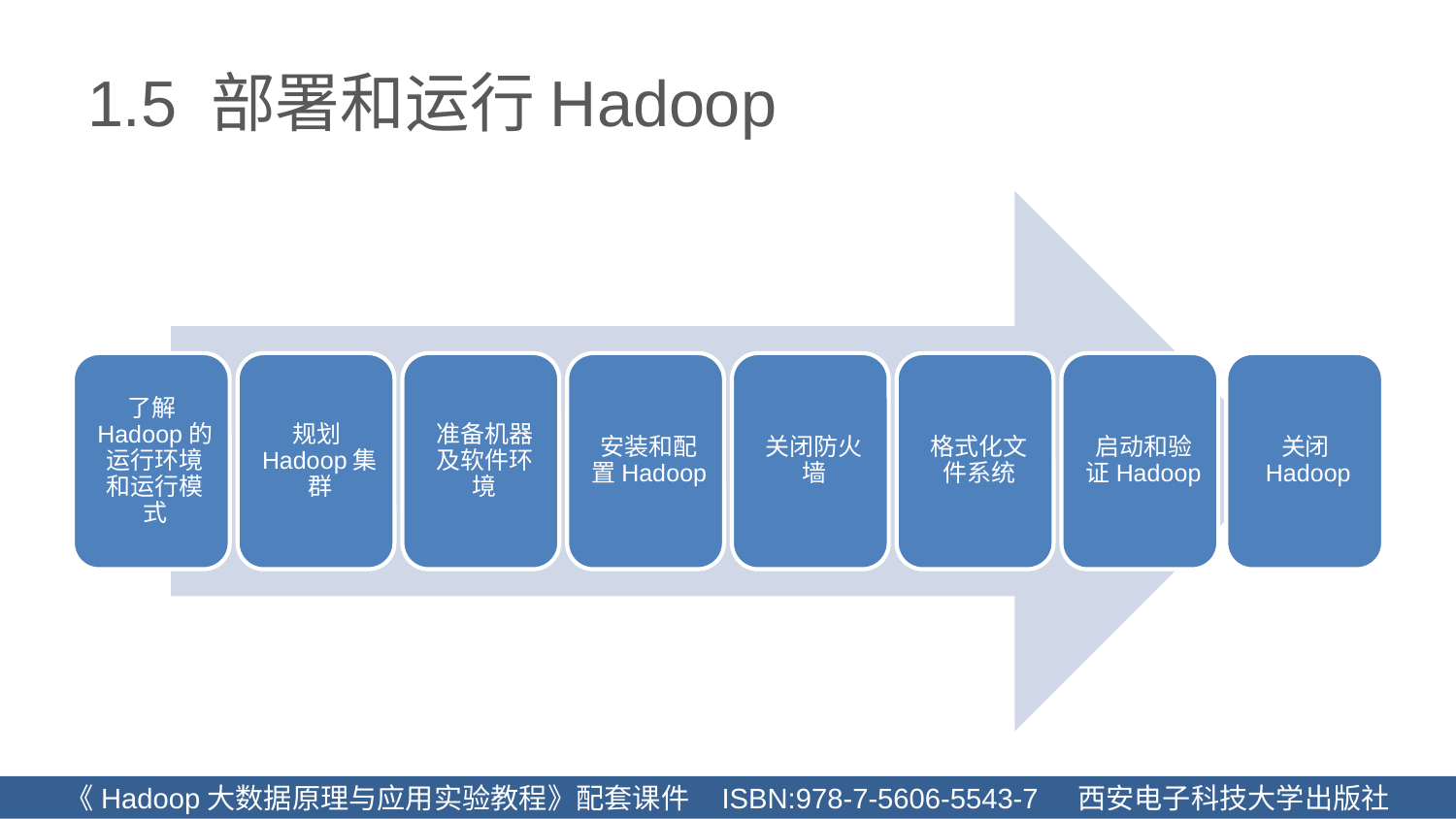

# 1.5 部署和运行Hadoop
了解Hadoop的运行环境和运行模式
规划Hadoop集群
准备机器及软件环境
安装和配置Hadoop
关闭防火墙
格式化文件系统
启动和验证Hadoop
关闭Hadoop